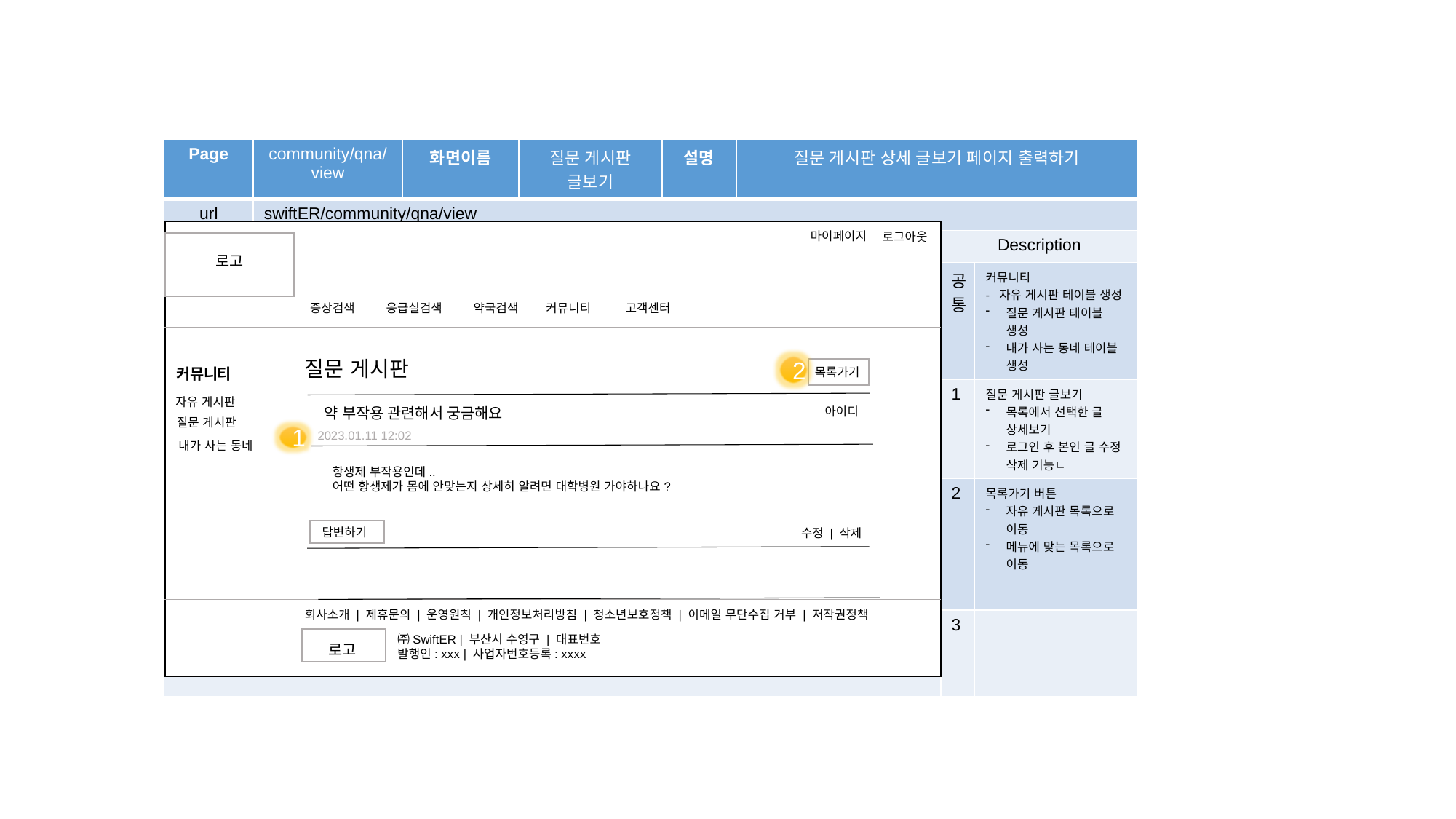

| Page | community/qna/view | 화면이름 | 질문 게시판 글보기 | 설명 | 질문 게시판 상세 글보기 페이지 출력하기 |  |  |
| --- | --- | --- | --- | --- | --- | --- | --- |
| url | swiftER/community/qna/view |  |  |  |  |  |  |
|  |  |  |  |  |  | Description |  |
|  |  |  |  |  |  | 공통 | 커뮤니티 - 자유 게시판 테이블 생성 질문 게시판 테이블 생성 내가 사는 동네 테이블 생성 |
|  |  |  |  |  |  | 1 | 질문 게시판 글보기 목록에서 선택한 글 상세보기 로그인 후 본인 글 수정 삭제 기능ㄴ |
|  |  |  |  |  |  | 2 | 목록가기 버튼 자유 게시판 목록으로 이동 메뉴에 맞는 목록으로 이동 |
|  |  |  |  |  |  | 3 |  |

마이페이지
로그아웃

로고
증상검색         응급실검색         약국검색        커뮤니티          고객센터
질문 게시판
2

커뮤니티
목록가기
자유 게시판
약 부작용 관련해서 궁금해요
아이디
질문 게시판
2023.01.11 12:02
1
내가 사는 동네
항생제 부작용인데..
어떤 항생제가 몸에 안맞는지 상세히 알려면 대학병원 가야하나요?
답변하기
수정 | 삭제

회사소개 | 제휴문의 | 운영원칙 | 개인정보처리방침 | 청소년보호정책 | 이메일 무단수집 거부 | 저작권정책
㈜SwiftER | 부산시 수영구 | 대표번호
발행인: xxx | 사업자번호등록: xxxx

로고